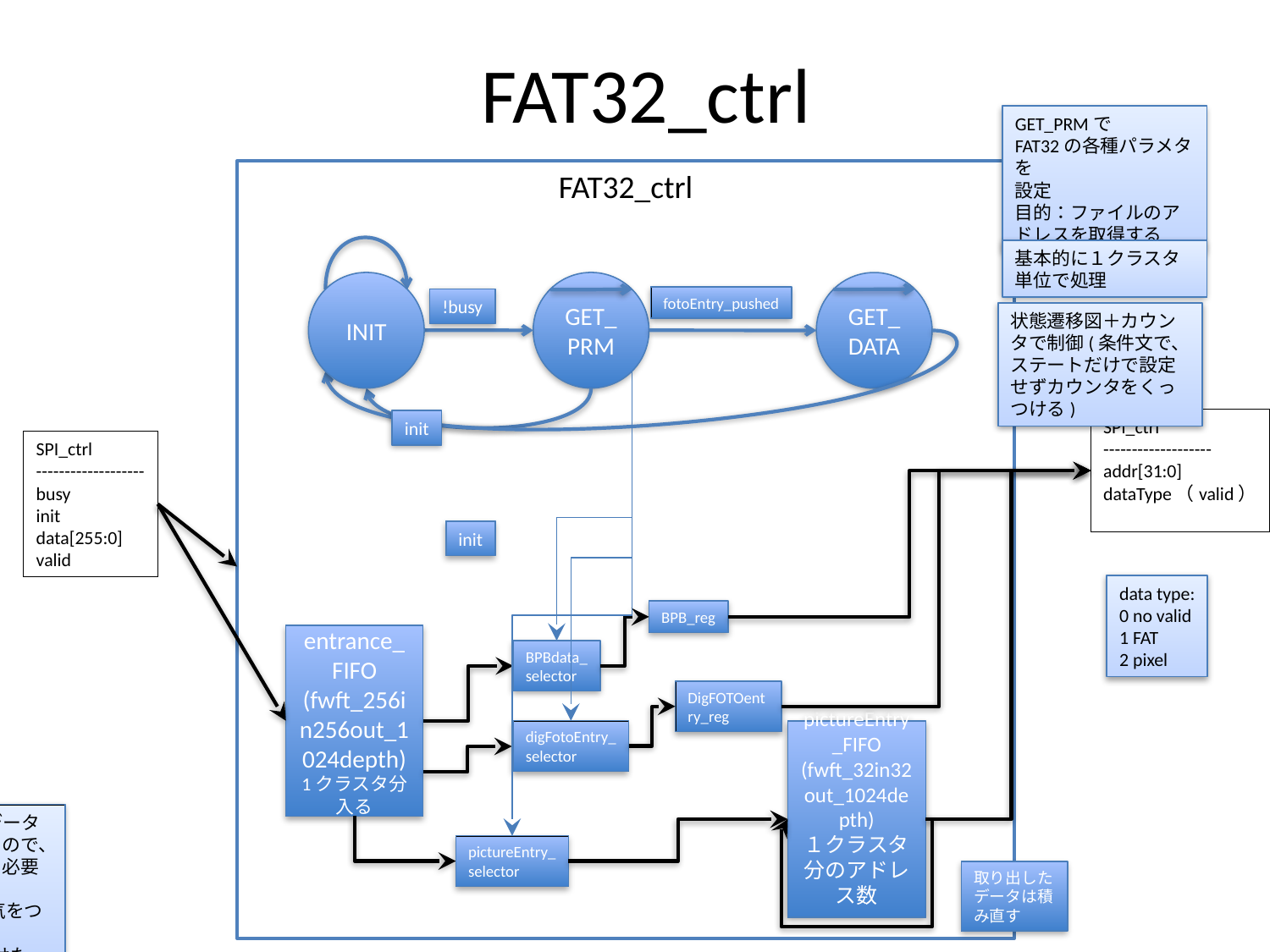

# FAT32_ctrl
GET_PRMで
FAT32の各種パラメタを
設定
目的：ファイルのアドレスを取得する
FAT32_ctrl

基本的に１クラスタ単位で処理

INIT
GET_
PRM
GET_
DATA
fotoEntry_pushed
!busy
状態遷移図＋カウンタで制御(条件文で、ステートだけで設定せずカウンタをくっつける)
SPI_ctrl
-------------------
addr[31:0]
dataType（valid）

init
SPI_ctrl
-------------------
busy
init
data[255:0]
valid
init

data type:
0 no valid
1 FAT
2 pixel
BPB_reg
entrance_FIFO
(fwft_256in256out_1024depth)
1クラスタ分入る
BPBdata_
selector
DigFOTOentry_reg
digFotoEntry_
selector
pictureEntry_FIFO
(fwft_32in32out_1024depth)
１クラスタ分のアドレス数

FIFOにはゴミデータがたくさん入るので、適切に処理する必要がある。
=>読み込みで気をつける
=>selectorをつけた
pictureEntry_
selector
取り出したデータは積み直す